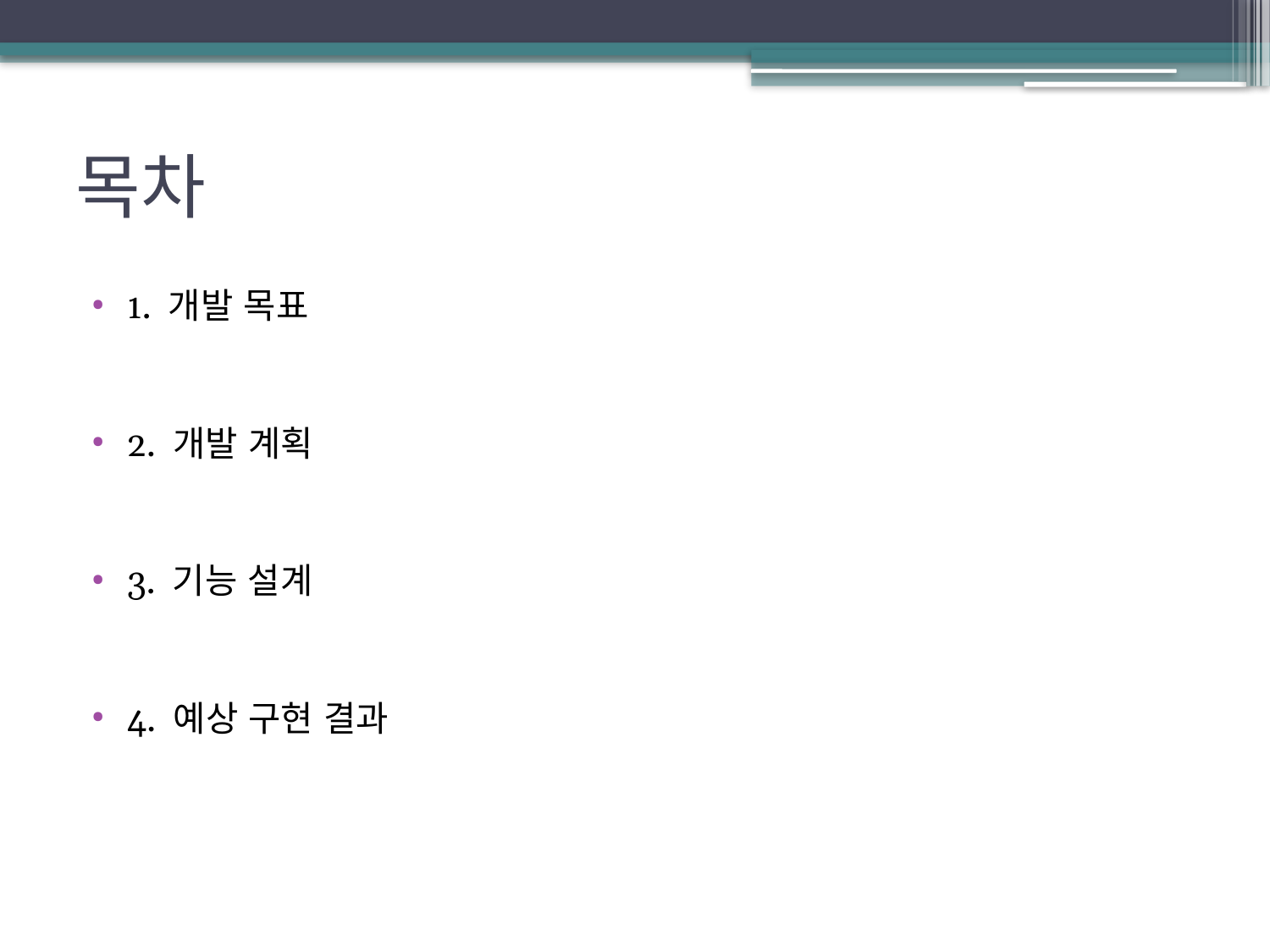

# 목차
1. 개발 목표

2. 개발 계획

3. 기능 설계

4. 예상 구현 결과